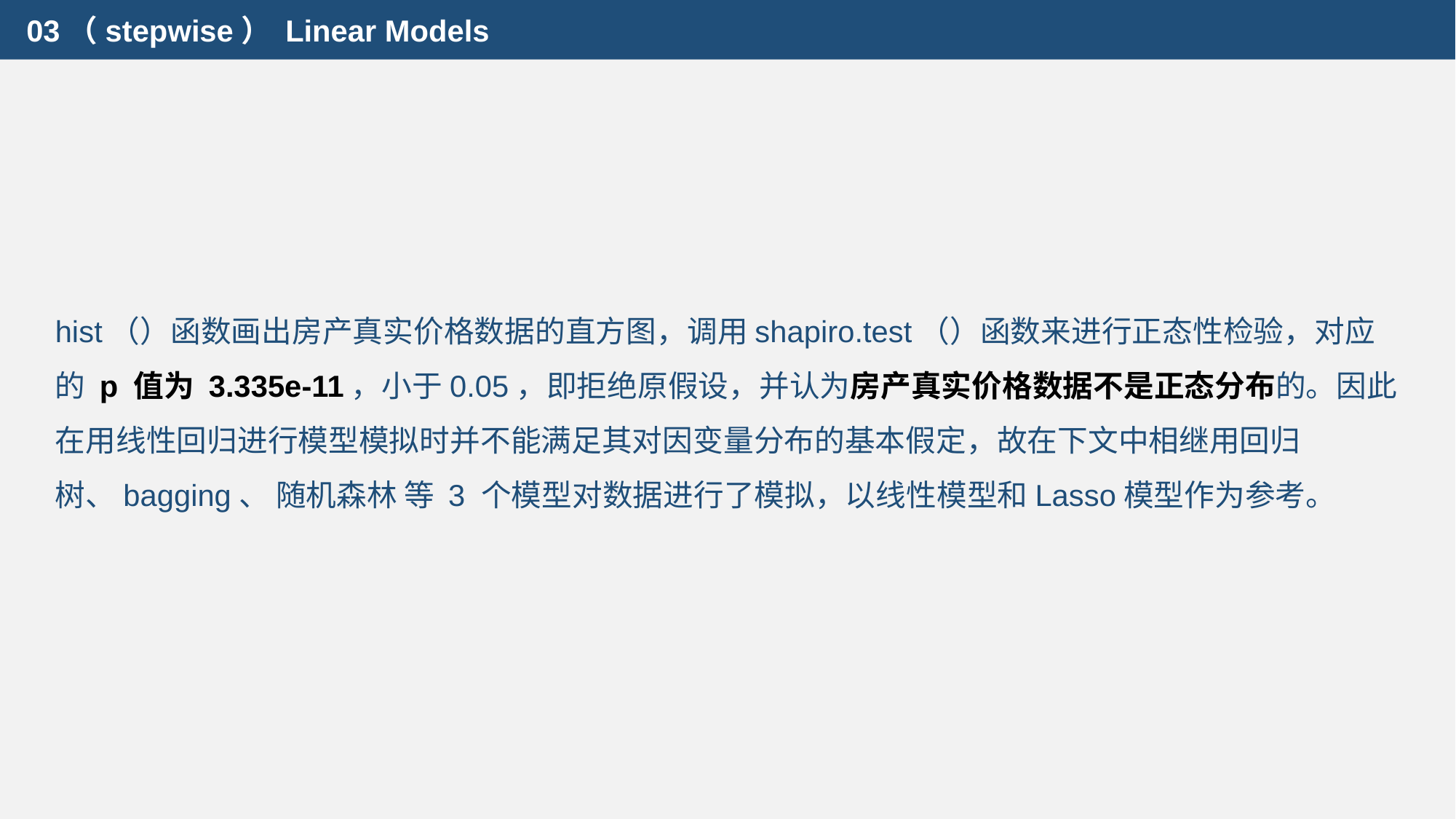

03（stepwise） Linear Models
hist（）函数画出房产真实价格数据的直方图，调用shapiro.test（）函数来进行正态性检验，对应的 p 值为 3.335e-11，小于0.05，即拒绝原假设，并认为房产真实价格数据不是正态分布的。因此在用线性回归进行模型模拟时并不能满足其对因变量分布的基本假定，故在下文中相继用回归树、bagging、 随机森林 等 3 个模型对数据进行了模拟，以线性模型和Lasso模型作为参考。